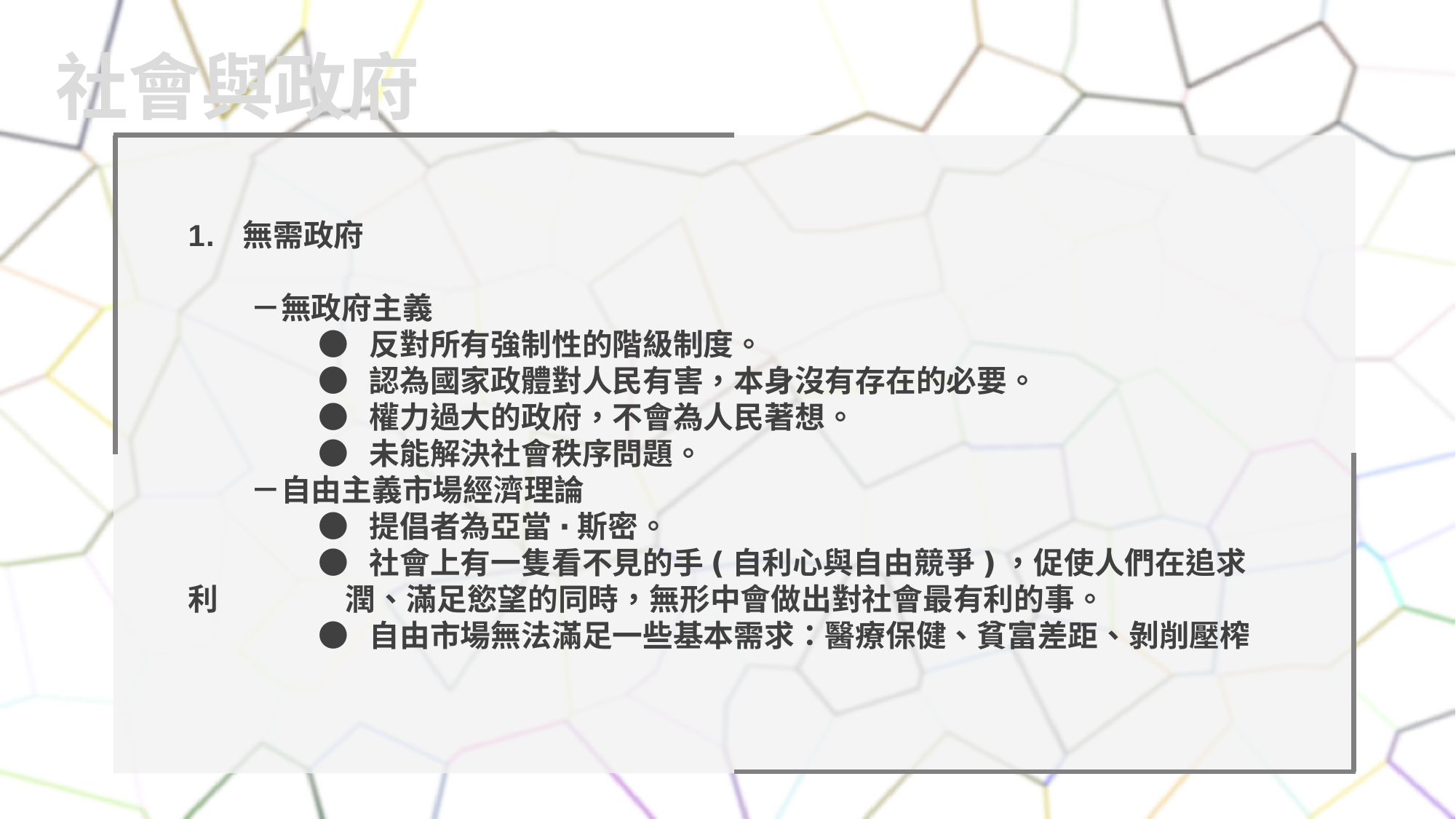

社會與政府

無需政府

        －無政府主義
   ●  反對所有強制性的階級制度。
   ●  認為國家政體對人民有害，本身沒有存在的必要。
   ●  權力過大的政府，不會為人民著想。
	   ●  未能解決社會秩序問題。
        －自由主義市場經濟理論
	   ●  提倡者為亞當·斯密。
	   ●  社會上有一隻看不見的手(自利心與自由競爭)，促使人們在追求利	       潤、滿足慾望的同時，無形中會做出對社會最有利的事。
	   ●  自由市場無法滿足一些基本需求：醫療保健、貧富差距、剝削壓榨